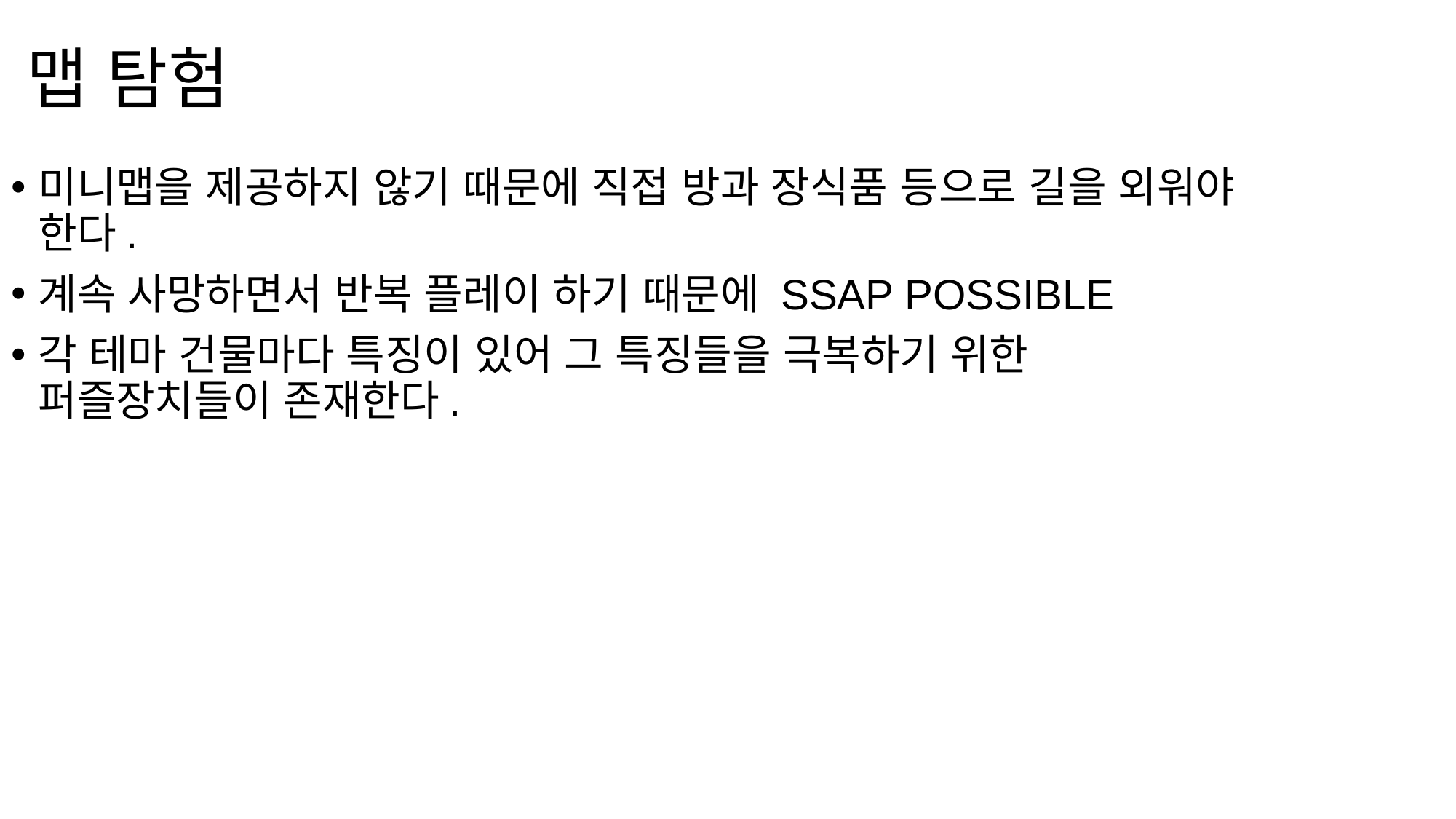

# 맵 탐험
미니맵을 제공하지 않기 때문에 직접 방과 장식품 등으로 길을 외워야 한다.
계속 사망하면서 반복 플레이 하기 때문에 SSAP POSSIBLE
각 테마 건물마다 특징이 있어 그 특징들을 극복하기 위한 퍼즐장치들이 존재한다.